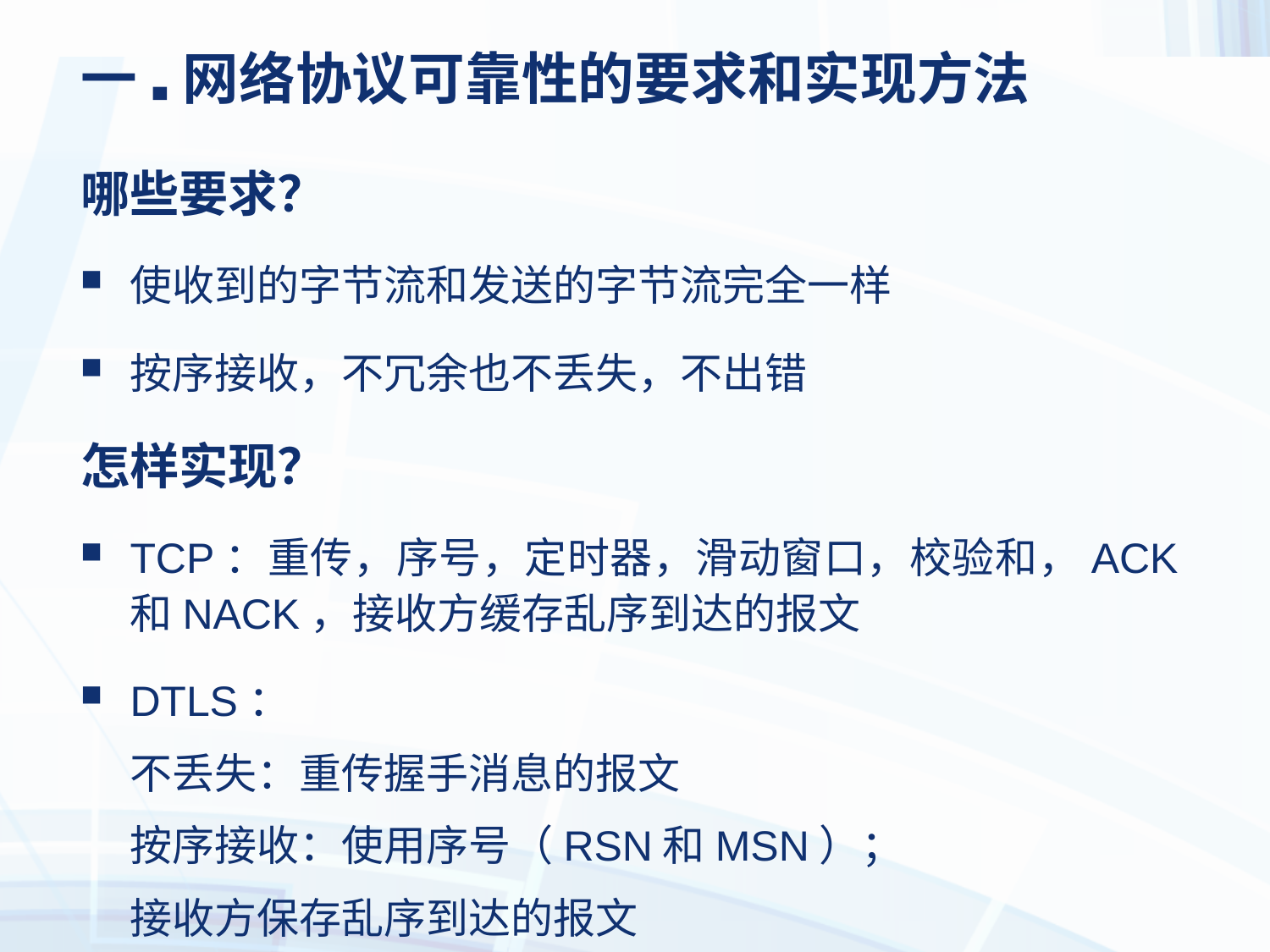

# 一.网络协议可靠性的要求和实现方法
哪些要求？
使收到的字节流和发送的字节流完全一样
按序接收，不冗余也不丢失，不出错
怎样实现？
TCP：重传，序号，定时器，滑动窗口，校验和，ACK和NACK，接收方缓存乱序到达的报文
DTLS：
	不丢失：重传握手消息的报文
	按序接收：使用序号（RSN和MSN）；
	接收方保存乱序到达的报文